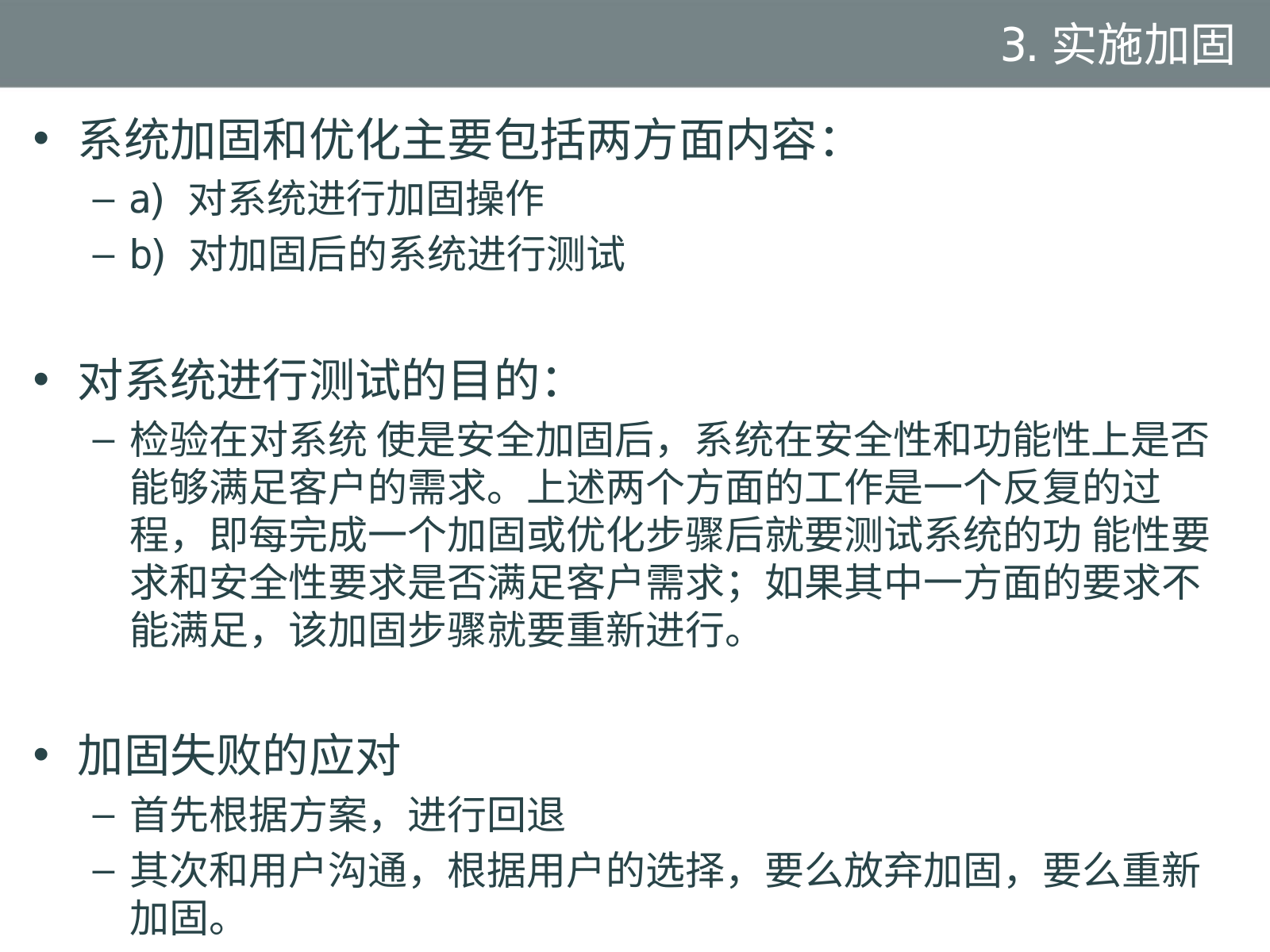

# 3.实施加固
系统加固和优化主要包括两方面内容：
a) 对系统进行加固操作
b) 对加固后的系统进行测试

对系统进行测试的目的：
检验在对系统 使是安全加固后，系统在安全性和功能性上是否能够满足客户的需求。上述两个方面的工作是一个反复的过程，即每完成一个加固或优化步骤后就要测试系统的功 能性要求和安全性要求是否满足客户需求；如果其中一方面的要求不能满足，该加固步骤就要重新进行。

加固失败的应对
首先根据方案，进行回退
其次和用户沟通，根据用户的选择，要么放弃加固，要么重新加固。